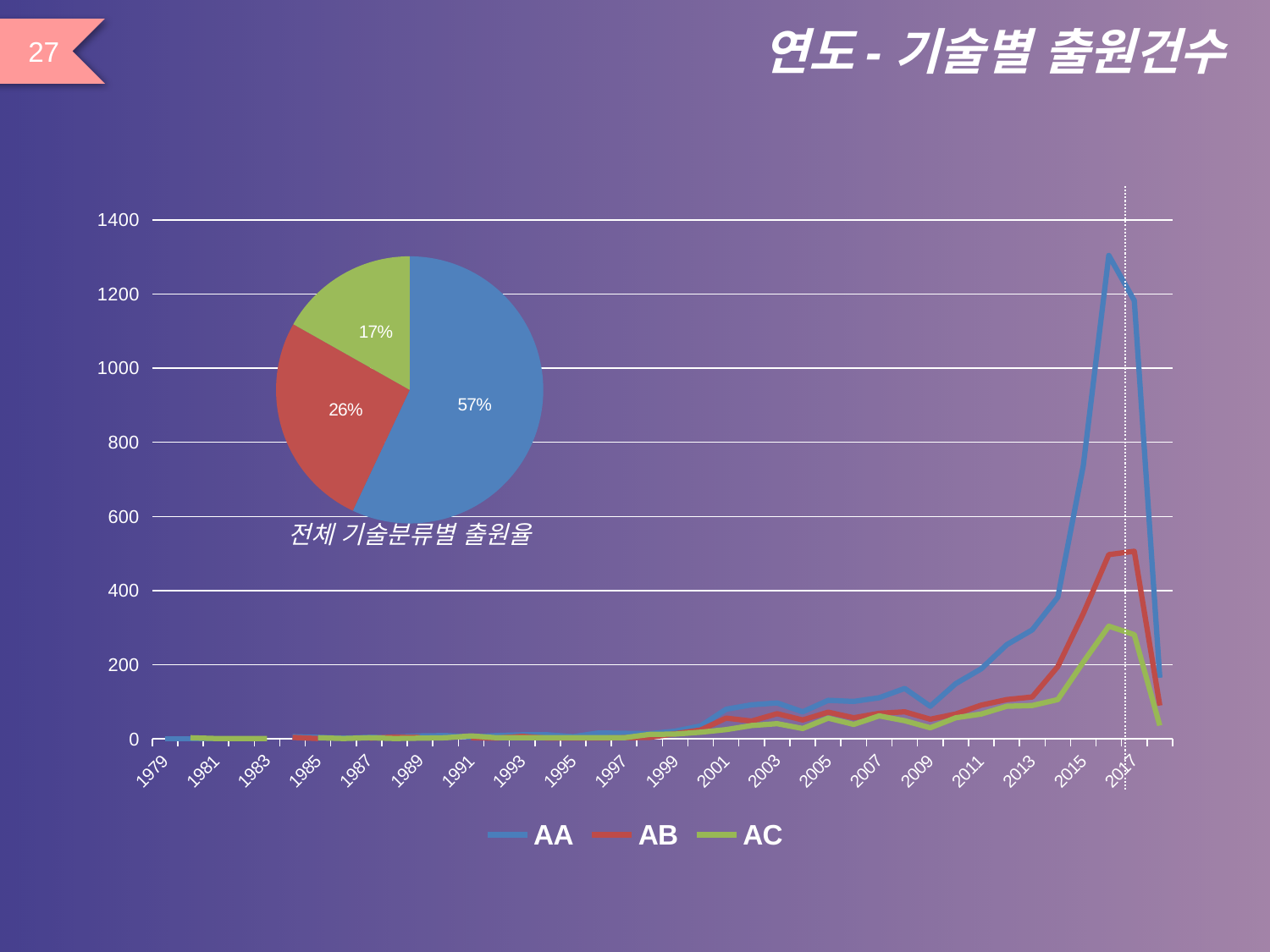

# 연도-기술별 출원건수
27

### Chart

| Category | AA | AB | AC |
|---|---|---|---|
| 1979 | 1.0 | None | None |
| 1980 | 1.0 | None | 3.0 |
| 1981 | 1.0 | None | 1.0 |
| 1982 | None | None | 1.0 |
| 1983 | None | None | 1.0 |
| 1984 | 6.0 | 4.0 | None |
| 1985 | 4.0 | 1.0 | 3.0 |
| 1986 | 2.0 | None | 1.0 |
| 1987 | 4.0 | 2.0 | 3.0 |
| 1988 | 5.0 | 5.0 | 1.0 |
| 1989 | 8.0 | 4.0 | 2.0 |
| 1990 | 9.0 | None | 3.0 |
| 1991 | 5.0 | 3.0 | 8.0 |
| 1992 | 9.0 | 2.0 | 3.0 |
| 1993 | 11.0 | 7.0 | 3.0 |
| 1994 | 11.0 | 2.0 | 3.0 |
| 1995 | 6.0 | 2.0 | 3.0 |
| 1996 | 16.0 | 2.0 | 3.0 |
| 1997 | 15.0 | 3.0 | 3.0 |
| 1998 | 14.0 | 4.0 | 12.0 |
| 1999 | 21.0 | 14.0 | 13.0 |
| 2000 | 35.0 | 24.0 | 18.0 |
| 2001 | 80.0 | 56.0 | 25.0 |
| 2002 | 92.0 | 48.0 | 36.0 |
| 2003 | 97.0 | 68.0 | 41.0 |
| 2004 | 73.0 | 51.0 | 28.0 |
| 2005 | 104.0 | 72.0 | 56.0 |
| 2006 | 101.0 | 57.0 | 39.0 |
| 2007 | 111.0 | 69.0 | 62.0 |
| 2008 | 136.0 | 73.0 | 49.0 |
| 2009 | 88.0 | 53.0 | 30.0 |
| 2010 | 149.0 | 67.0 | 57.0 |
| 2011 | 189.0 | 91.0 | 67.0 |
| 2012 | 254.0 | 106.0 | 88.0 |
| 2013 | 294.0 | 113.0 | 90.0 |
| 2014 | 382.0 | 195.0 | 106.0 |
| 2015 | 737.0 | 338.0 | 207.0 |
| 2016 | 1304.0 | 497.0 | 304.0 |
| 2017 | 1182.0 | 506.0 | 281.0 |
| 2018 | 165.0 | 90.0 | 36.0 |

### Chart

| Category |  |
|---|---|
| AA | 5723.0 |
| AB | 2629.0 |
| AC | 1689.0 |
전체 기술분류별 출원율